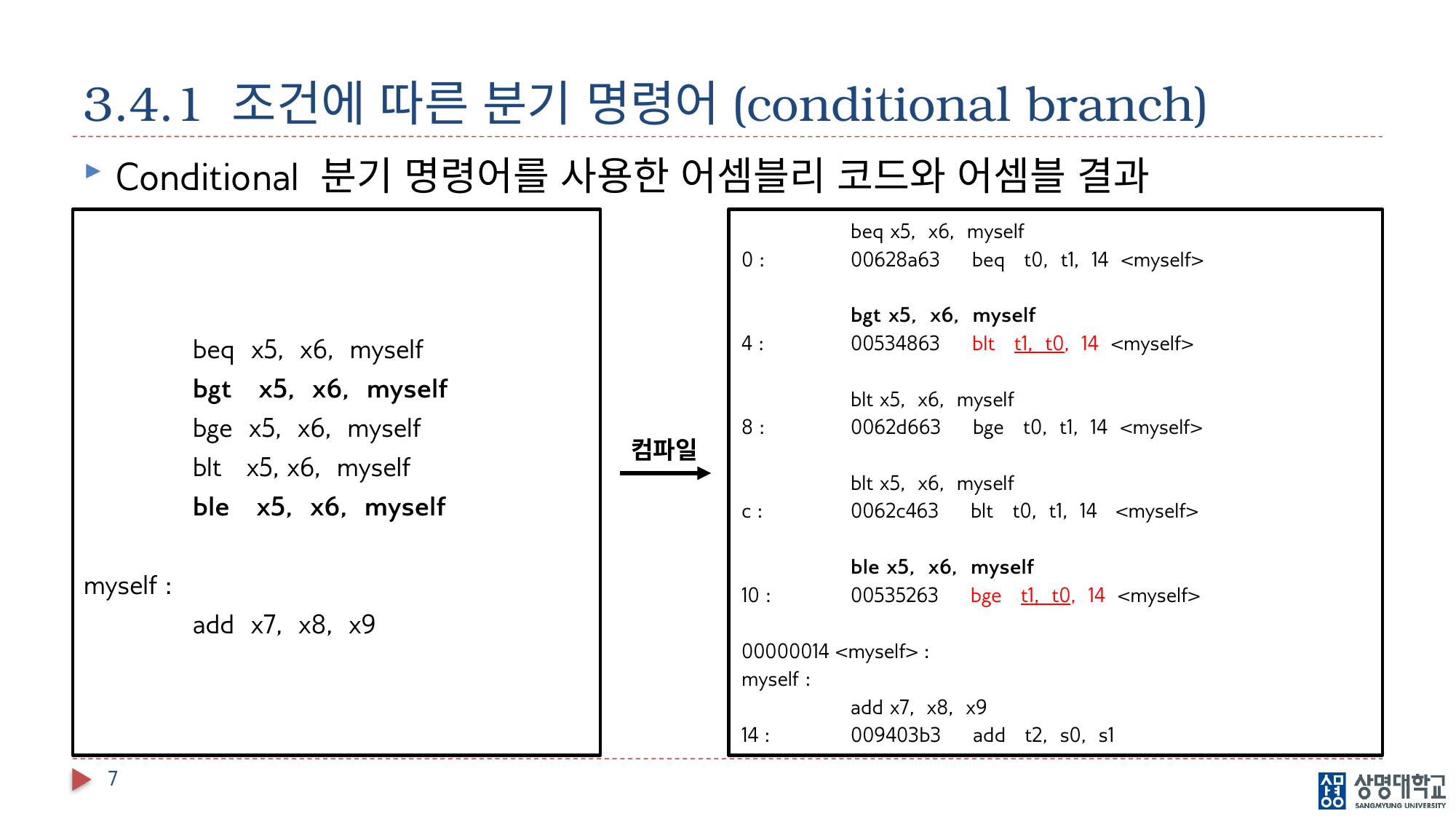

# 3.4.1 조건에 따른 분기 명령어(conditional branch)
Conditional 분기 명령어를 사용한 어셈블리 코드와 어셈블 결과

	beq x5,  x6,  myself
0 : 	00628a63     beq   t0,  t1,  14  <myself>

	bgt x5,  x6,  myself
4 : 	00534863     blt   t1,  t0,  14  <myself>

	blt x5,  x6,  myself
8 : 	0062d663     bge   t0,  t1,  14  <myself>

	blt x5,  x6,  myself
c : 	0062c463     blt   t0,  t1,  14   <myself>

	ble x5,  x6,  myself
10 : 	00535263     bge   t1,  t0,  14  <myself>

00000014 <myself> :
myself :
	add x7,  x8,  x9
14 : 	009403b3     add   t2,  s0,  s1

	beq  x5,  x6,  myself
	bgt   x5,  x6,  myself
	bge  x5,  x6,  myself
	blt   x5, x6,  myself
	ble   x5,  x6,  myself

myself :
	add  x7,  x8,  x9
컴파일
7